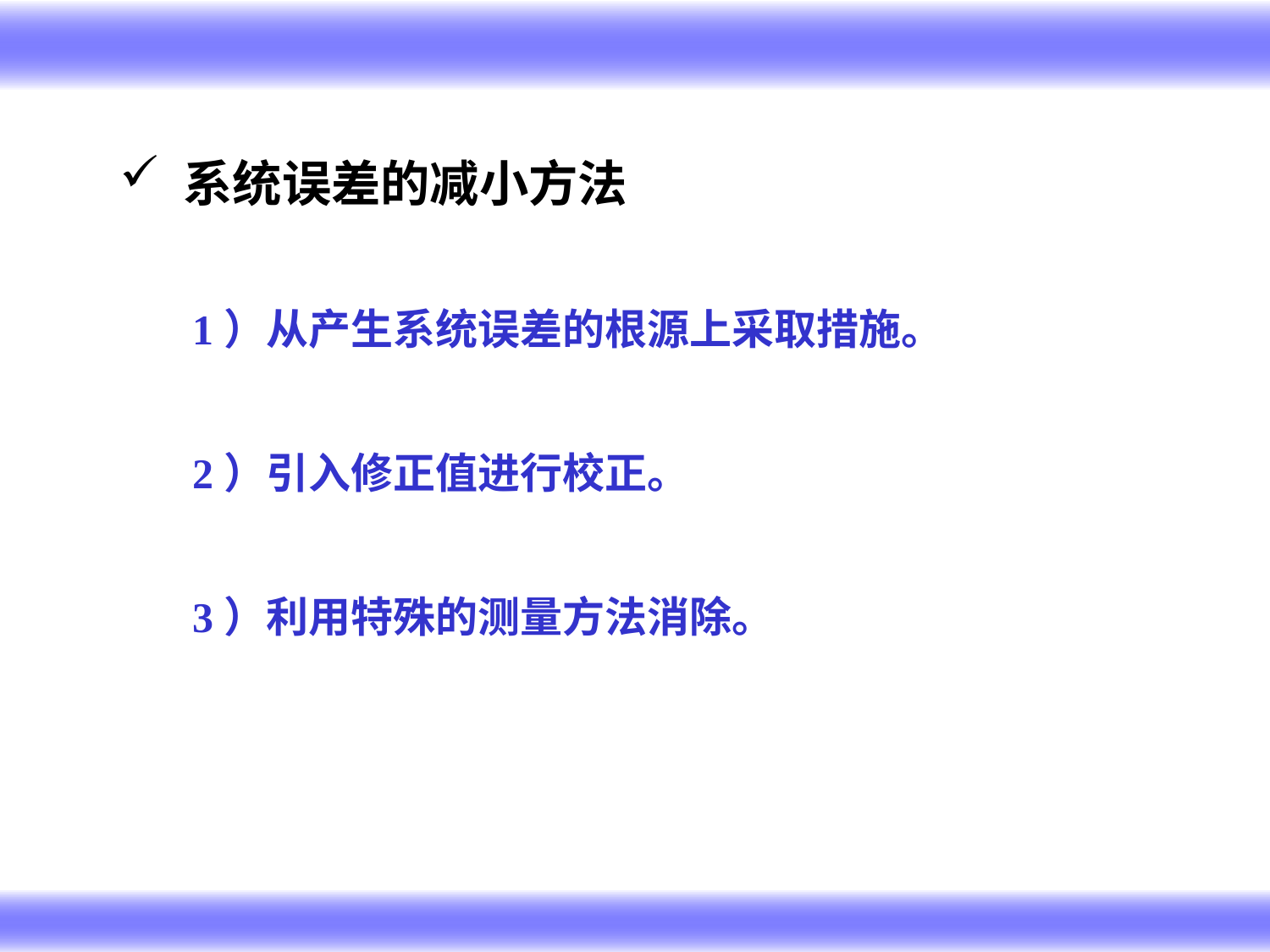

系统误差的减小方法
1）从产生系统误差的根源上采取措施。

2）引入修正值进行校正。

3）利用特殊的测量方法消除。

40